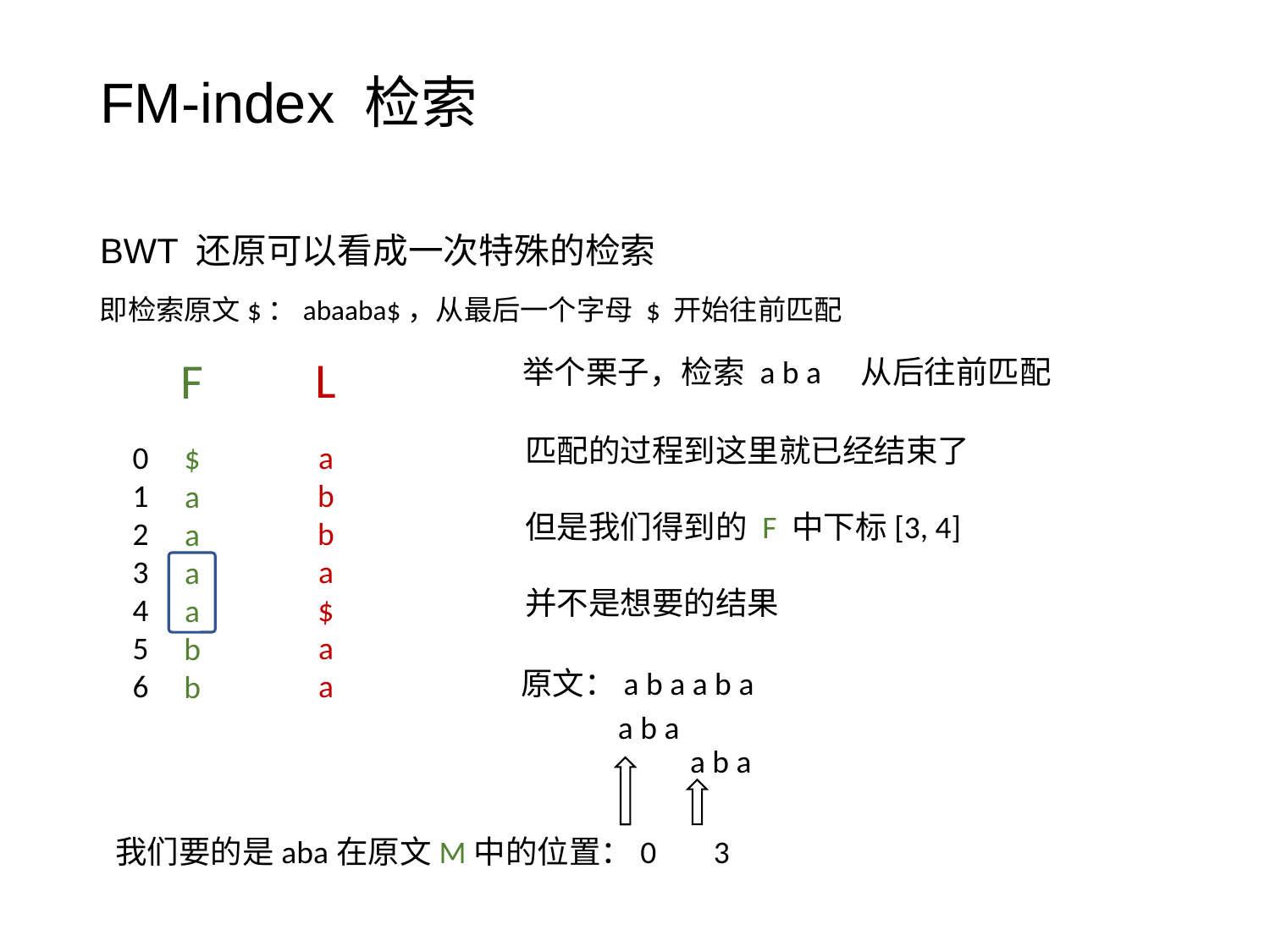

# FM-index 检索
BWT 还原可以看成一次特殊的检索
即检索原文$：abaaba$，从最后一个字母 $ 开始往前匹配
L

a
b
b
a
$
a
a
F

$
a
a
a
a
b
b
举个栗子，检索 a b a
从后往前匹配
匹配的过程到这里就已经结束了

但是我们得到的 F 中下标[3, 4]

并不是想要的结果
0
1
2
3
4
5
6

原文：a b a a b a
a b a
a b a

我们要的是aba在原文M中的位置：0        3